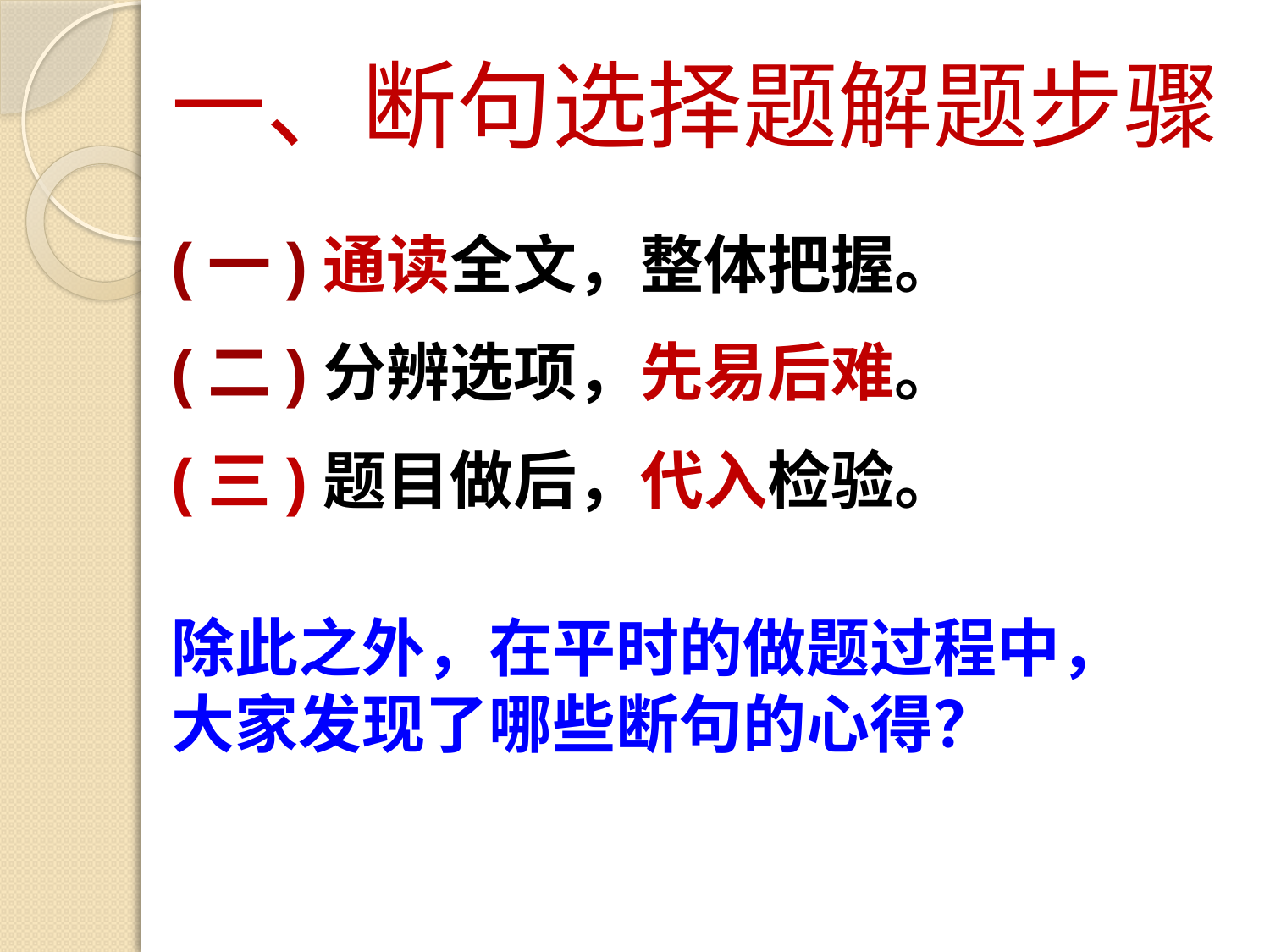

一、断句选择题解题步骤
(一)通读全文，整体把握。
(二)分辨选项，先易后难。
(三)题目做后，代入检验。

除此之外，在平时的做题过程中，大家发现了哪些断句的心得？